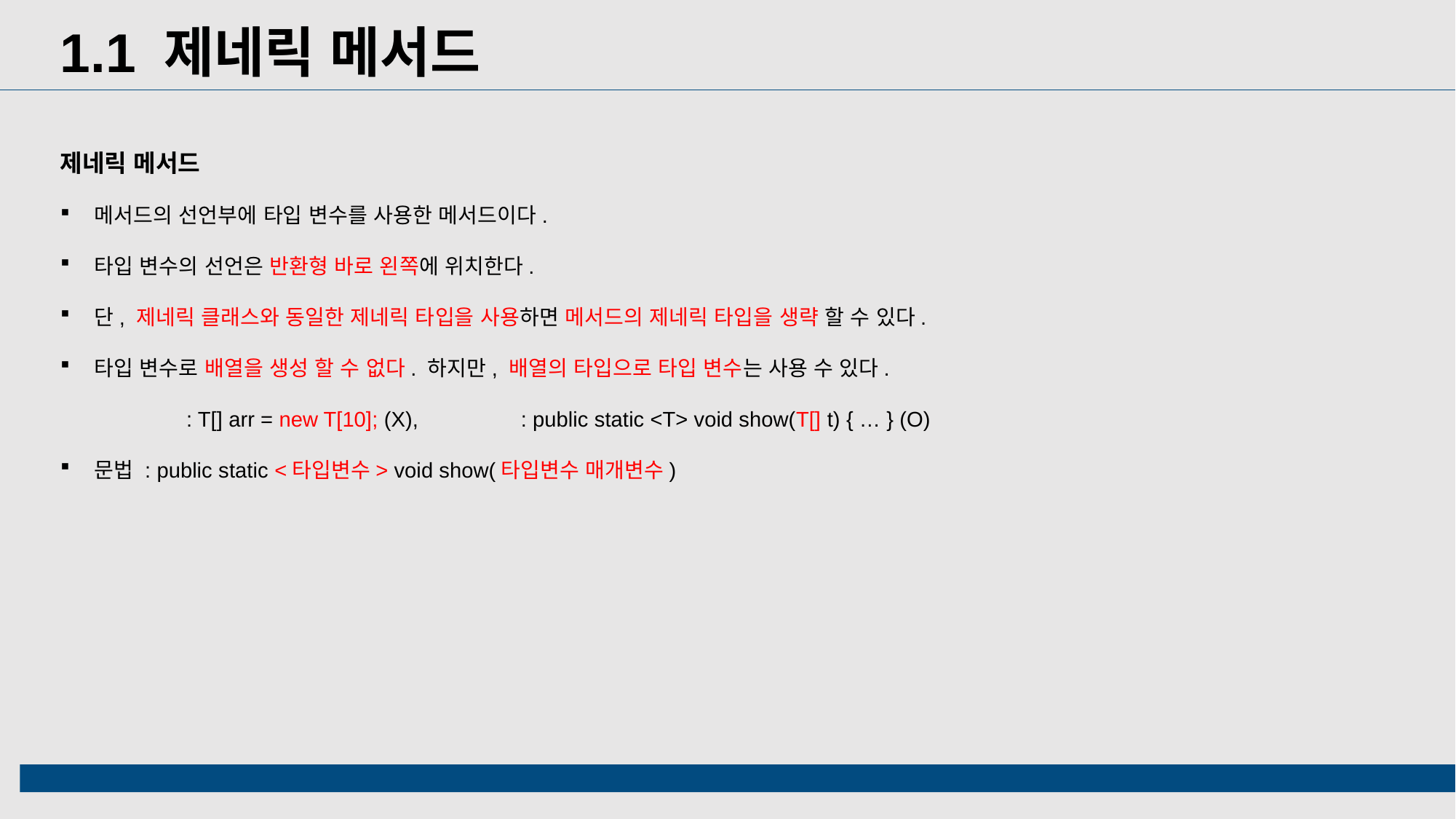

1.1 제네릭 메서드
제네릭 메서드
메서드의 선언부에 타입 변수를 사용한 메서드이다.
타입 변수의 선언은 반환형 바로 왼쪽에 위치한다.
단, 제네릭 클래스와 동일한 제네릭 타입을 사용하면 메서드의 제네릭 타입을 생략 할 수 있다.
타입 변수로 배열을 생성 할 수 없다. 하지만, 배열의 타입으로 타입 변수는 사용 수 있다.
                     : T[] arr = new T[10]; (X), 	    : public static <T> void show(T[] t) { … } (O)
문법 : public static <타입변수> void show(타입변수 매개변수)